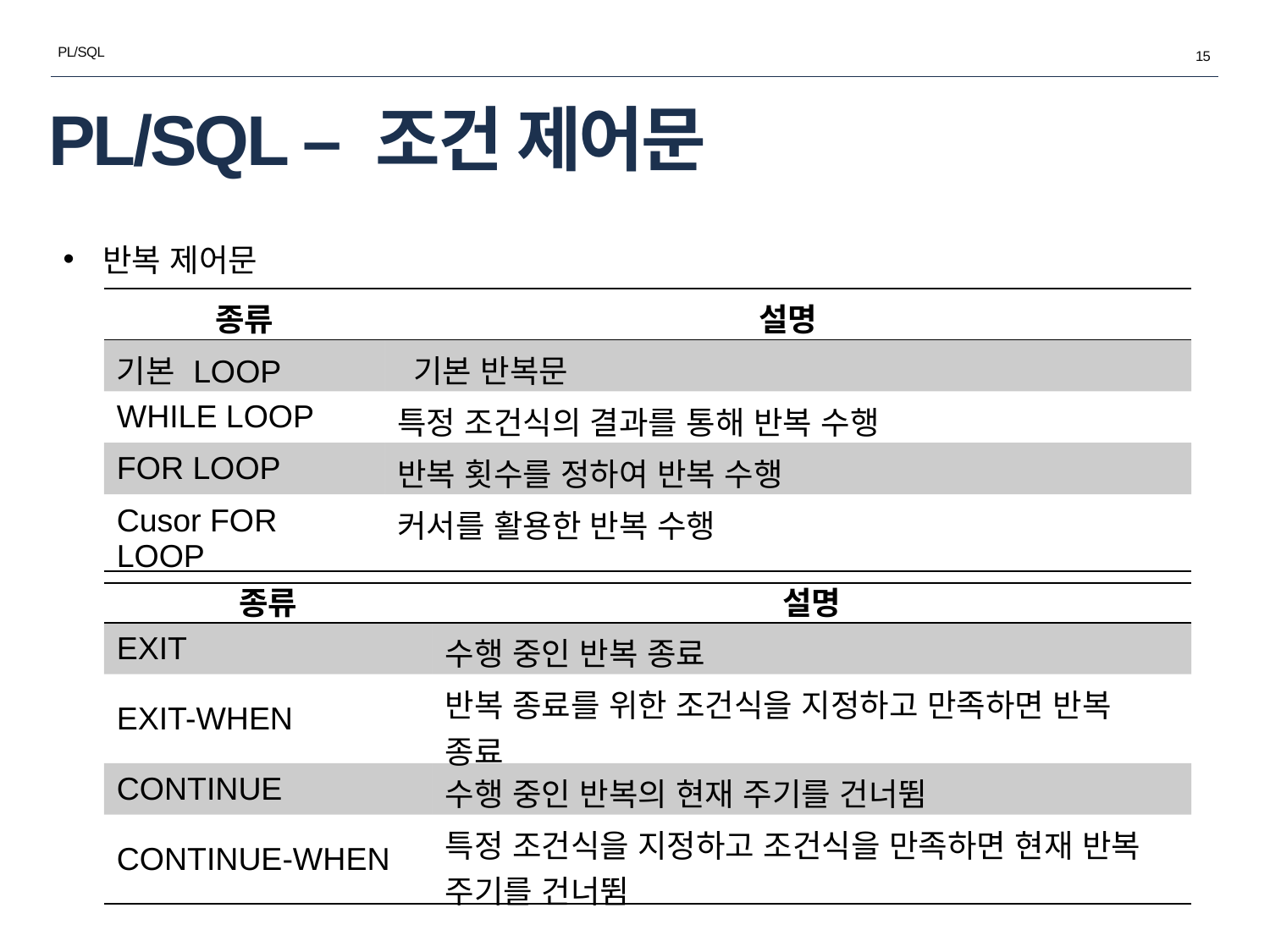

PL/SQL
15
# PL/SQL – 조건 제어문
반복 제어문
| 종류 | 설명 |
| --- | --- |
| 기본 LOOP | 기본 반복문 |
| WHILE LOOP | 특정 조건식의 결과를 통해 반복 수행 |
| FOR LOOP | 반복 횟수를 정하여 반복 수행 |
| Cusor FOR LOOP | 커서를 활용한 반복 수행 |
| 종류 | 설명 |
| --- | --- |
| EXIT | 수행 중인 반복 종료 |
| EXIT-WHEN | 반복 종료를 위한 조건식을 지정하고 만족하면 반복 종료 |
| CONTINUE | 수행 중인 반복의 현재 주기를 건너뜀 |
| CONTINUE-WHEN | 특정 조건식을 지정하고 조건식을 만족하면 현재 반복 주기를 건너뜀 |